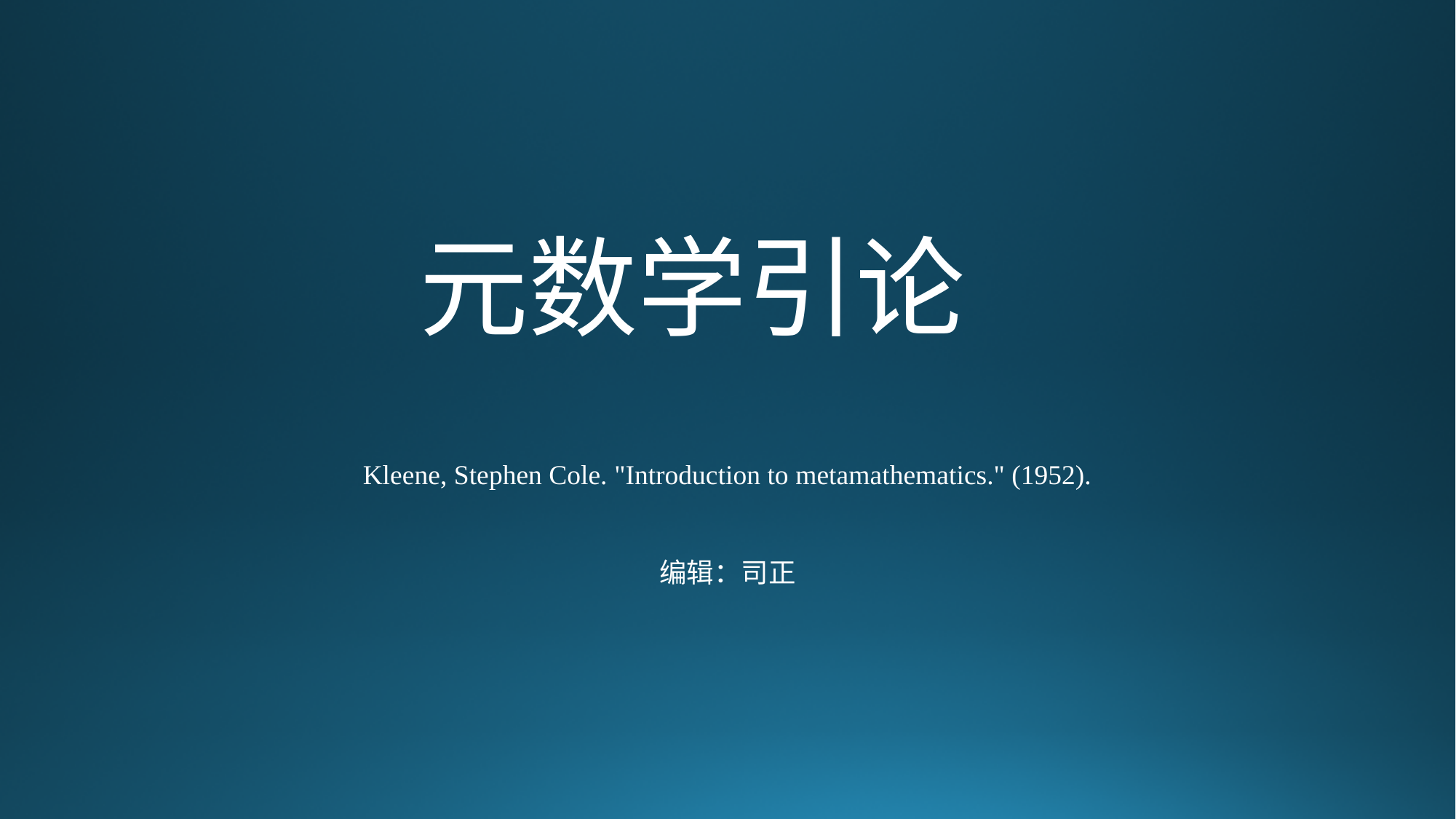

元数学引论
Kleene, Stephen Cole. "Introduction to metamathematics." (1952).

编辑：司正